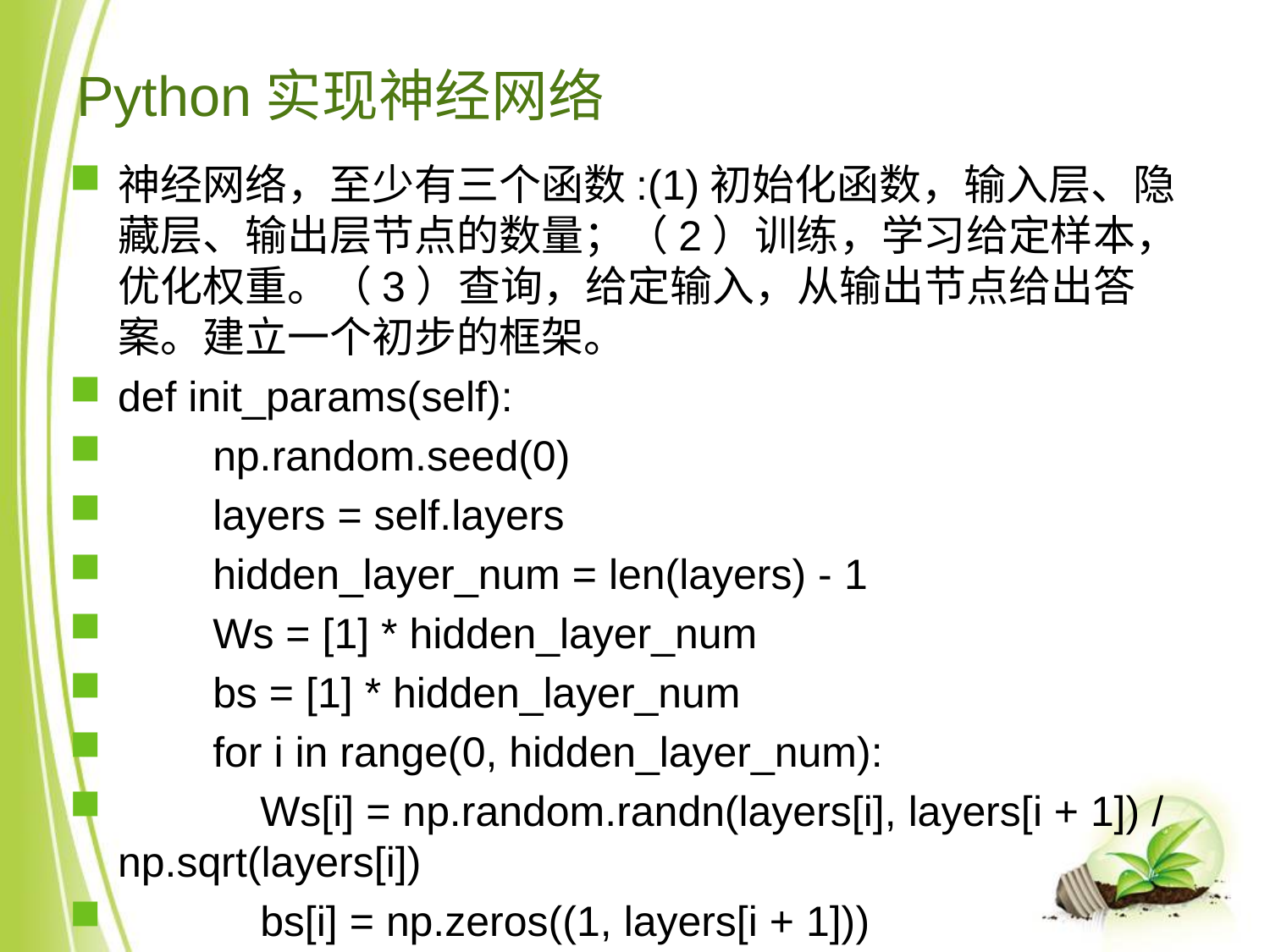

# Python实现神经网络
神经网络，至少有三个函数:(1)初始化函数，输入层、隐藏层、输出层节点的数量；（2）训练，学习给定样本，优化权重。（3）查询，给定输入，从输出节点给出答案。建立一个初步的框架。
def init_params(self):
        np.random.seed(0)
        layers = self.layers
        hidden_layer_num = len(layers) - 1
        Ws = [1] * hidden_layer_num
        bs = [1] * hidden_layer_num
        for i in range(0, hidden_layer_num):
            Ws[i] = np.random.randn(layers[i], layers[i + 1]) / np.sqrt(layers[i])
            bs[i] = np.zeros((1, layers[i + 1]))
        self.Ws = Ws
        self.bs = bs